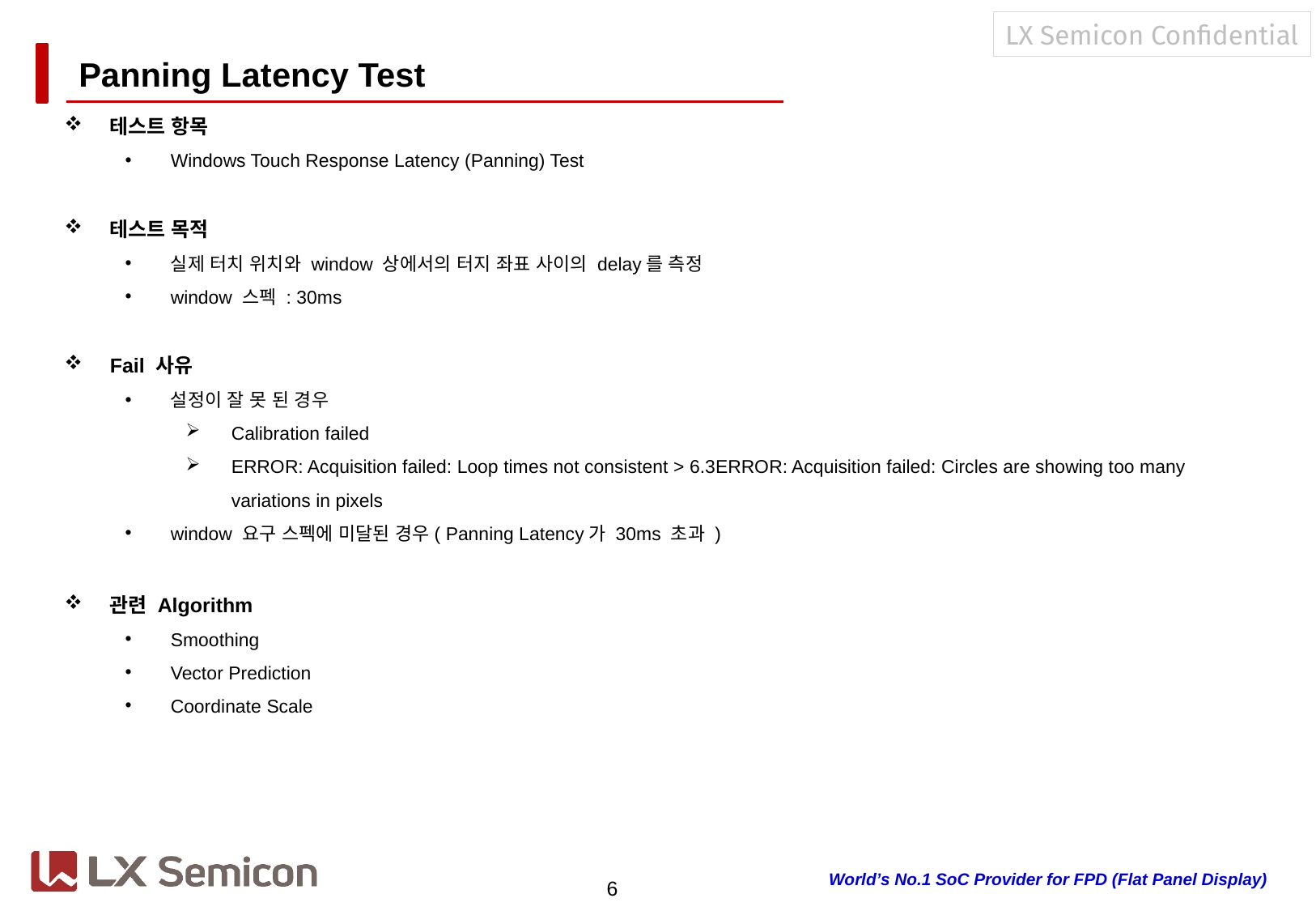

# Panning Latency Test
테스트 항목
Windows Touch Response Latency (Panning) Test

테스트 목적
실제 터치 위치와 window 상에서의 터지 좌표 사이의 delay를 측정
window 스펙 : 30ms

Fail 사유
설정이 잘 못 된 경우
Calibration failed
ERROR: Acquisition failed: Loop times not consistent > 6.3ERROR: Acquisition failed: Circles are showing too many variations in pixels
window 요구 스펙에 미달된 경우( Panning Latency가 30ms 초과 )

관련 Algorithm
Smoothing
Vector Prediction
Coordinate Scale